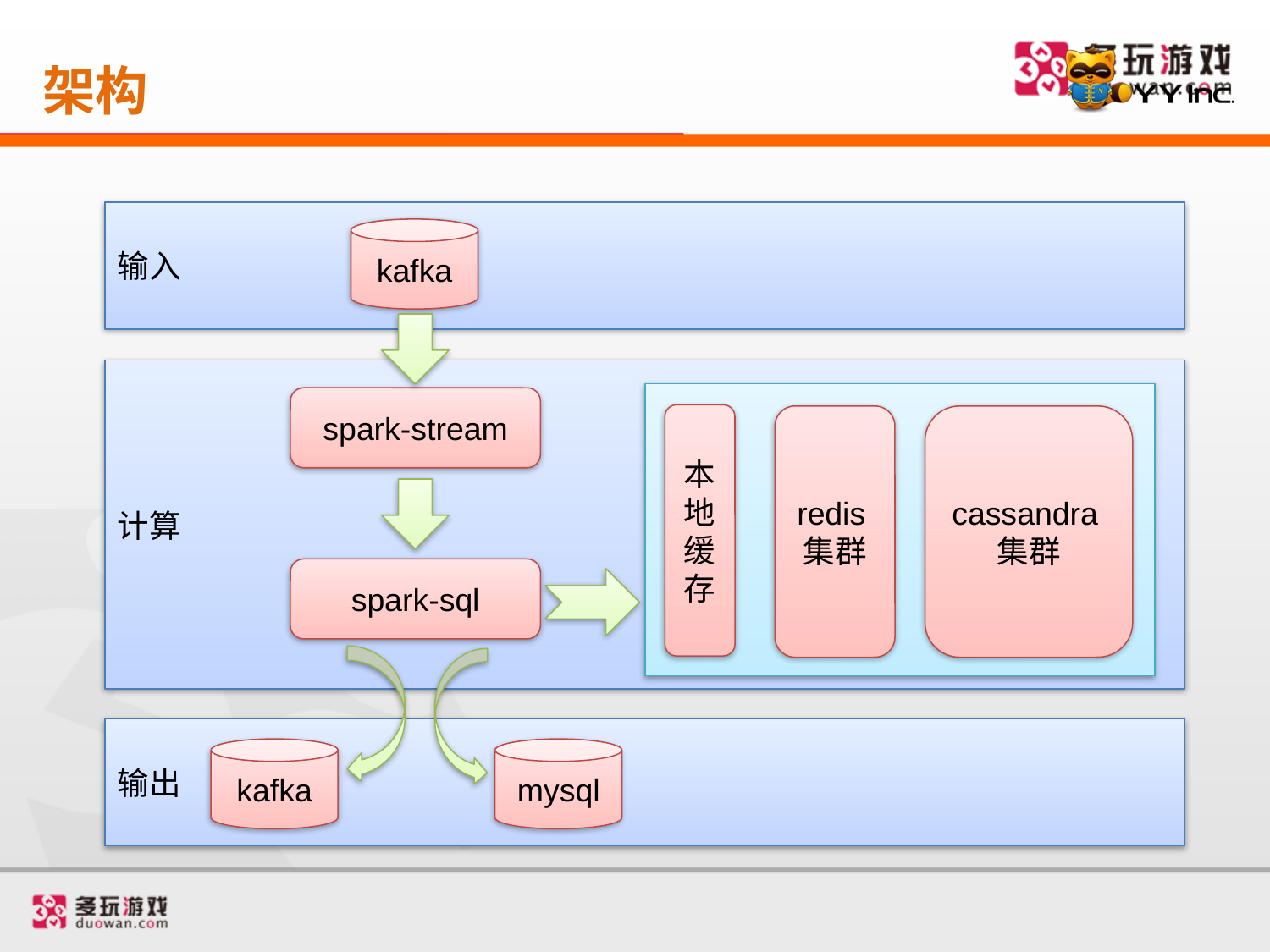

# 架构
输入
kafka

计算

spark-stream
本地缓存
redis集群
cassandra集群

spark-sql

输出
kafka
mysql